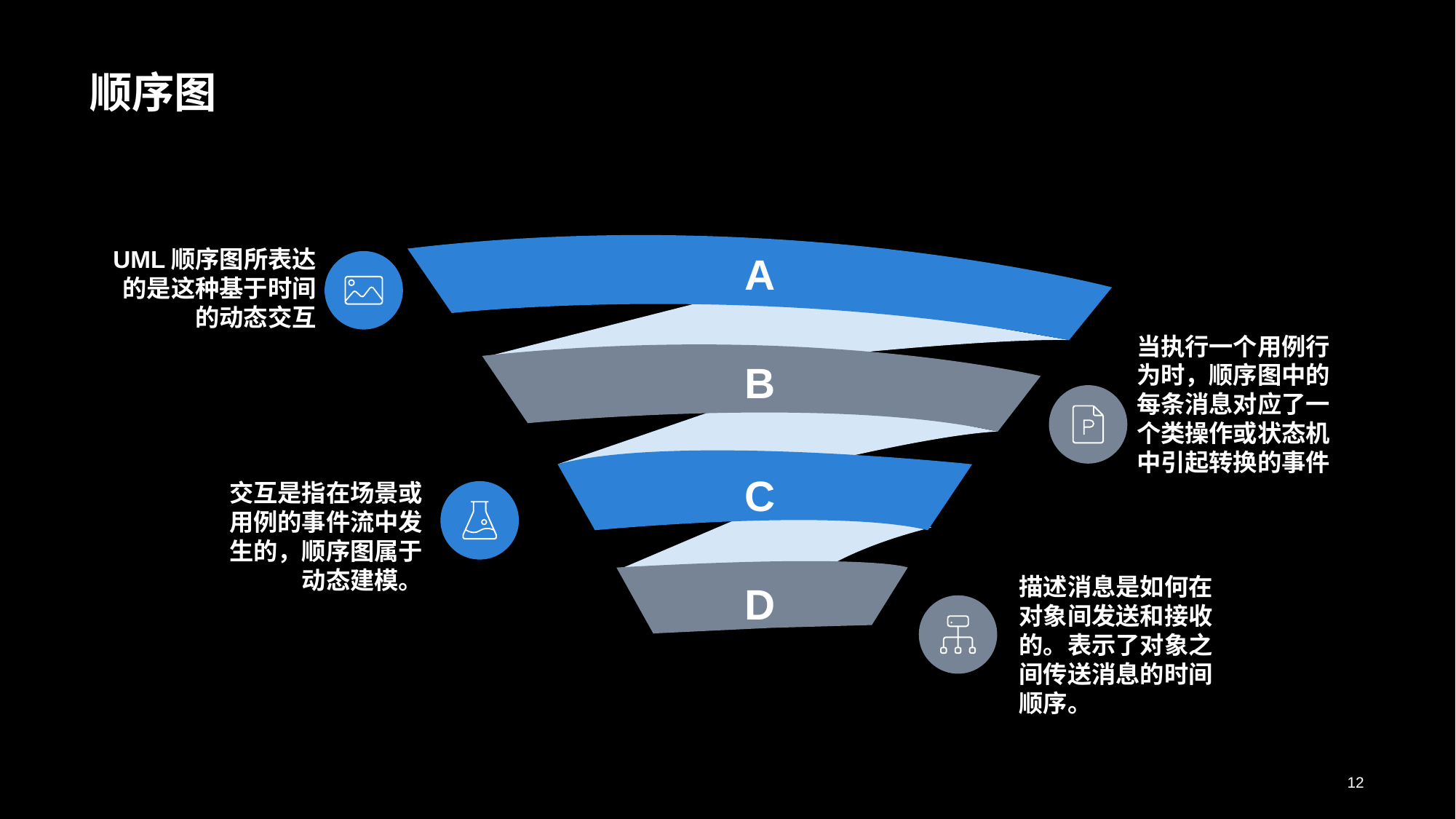

# 顺序图

A
B
C
D
UML顺序图所表达的是这种基于时间的动态交互

当执行一个用例行为时，顺序图中的每条消息对应了一个类操作或状态机中引起转换的事件

交互是指在场景或用例的事件流中发生的，顺序图属于动态建模。

描述消息是如何在对象间发送和接收的。表示了对象之间传送消息的时间顺序。

12